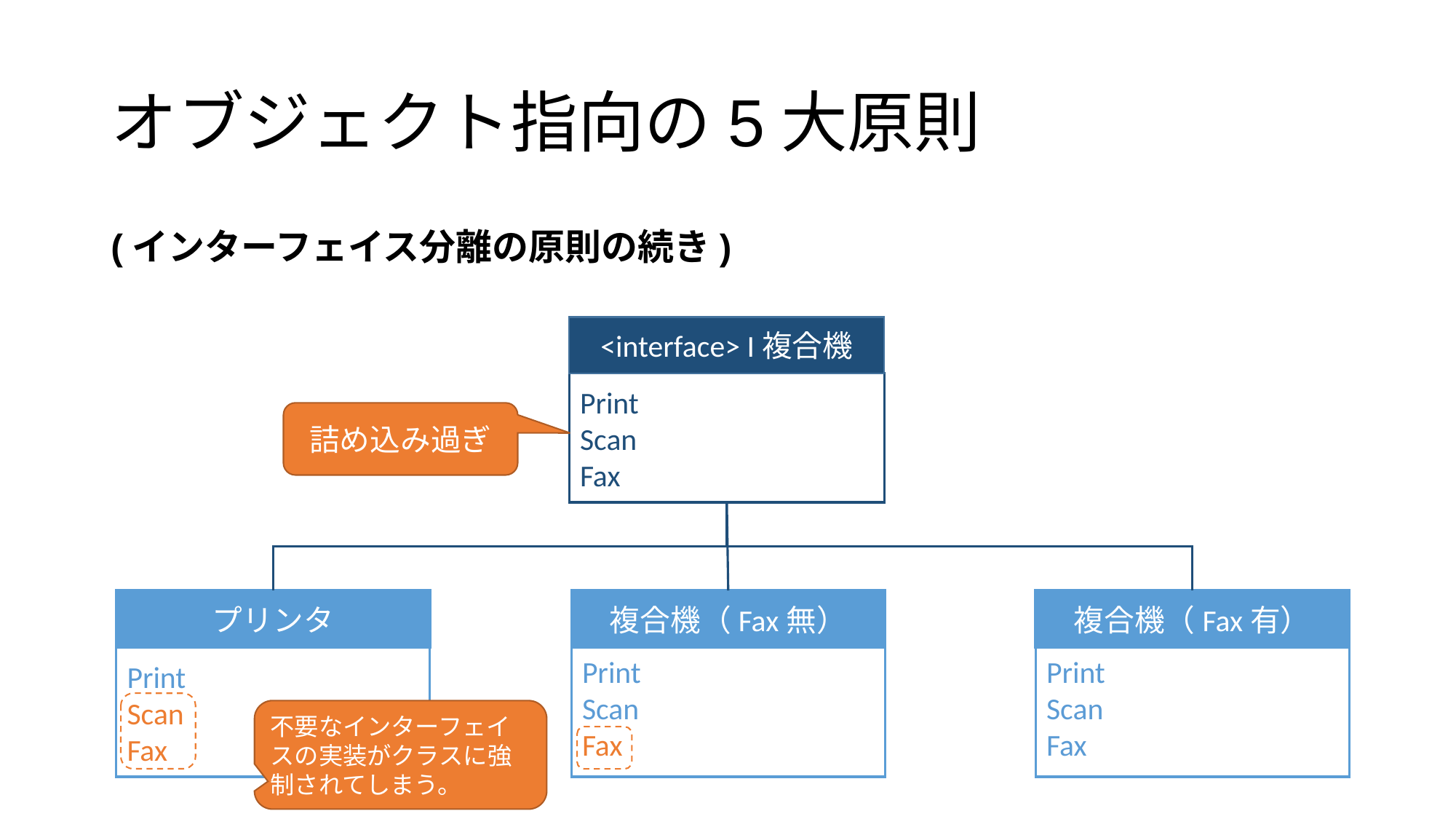

# オブジェクト指向の5大原則
(インターフェイス分離の原則の続き)
<interface> I複合機
Print
Scan
Fax
詰め込み過ぎ
プリンタ
複合機（Fax無）
複合機（Fax有）
Print
Scan
Fax
Print
Scan
Fax
Print
Scan
Fax

不要なインターフェイスの実装がクラスに強制されてしまう。